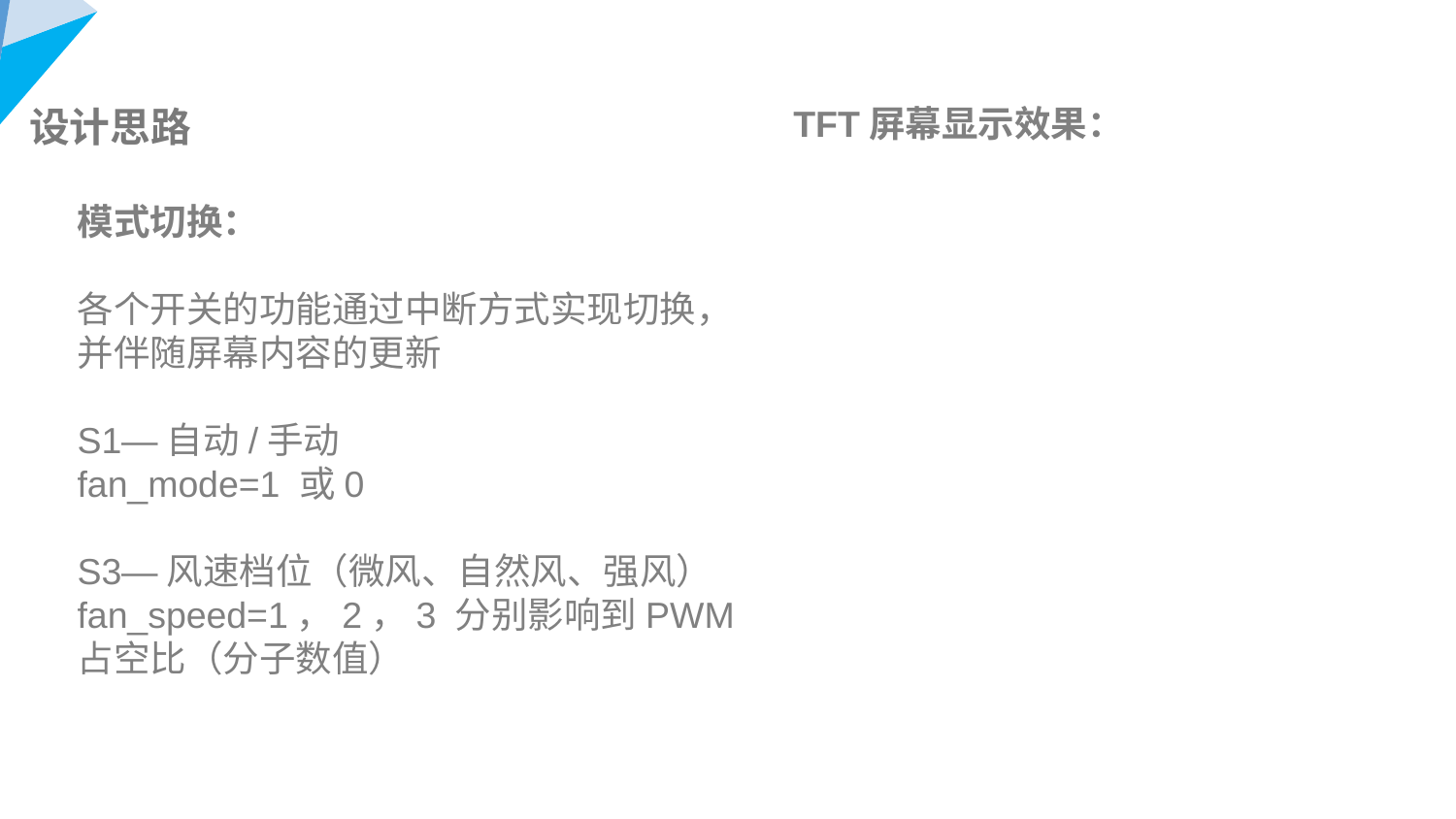

设计思路
TFT屏幕显示效果：
模式切换：

各个开关的功能通过中断方式实现切换，并伴随屏幕内容的更新

S1—自动/手动
fan_mode=1 或0

S3—风速档位（微风、自然风、强风）
fan_speed=1，2，3 分别影响到PWM占空比（分子数值）